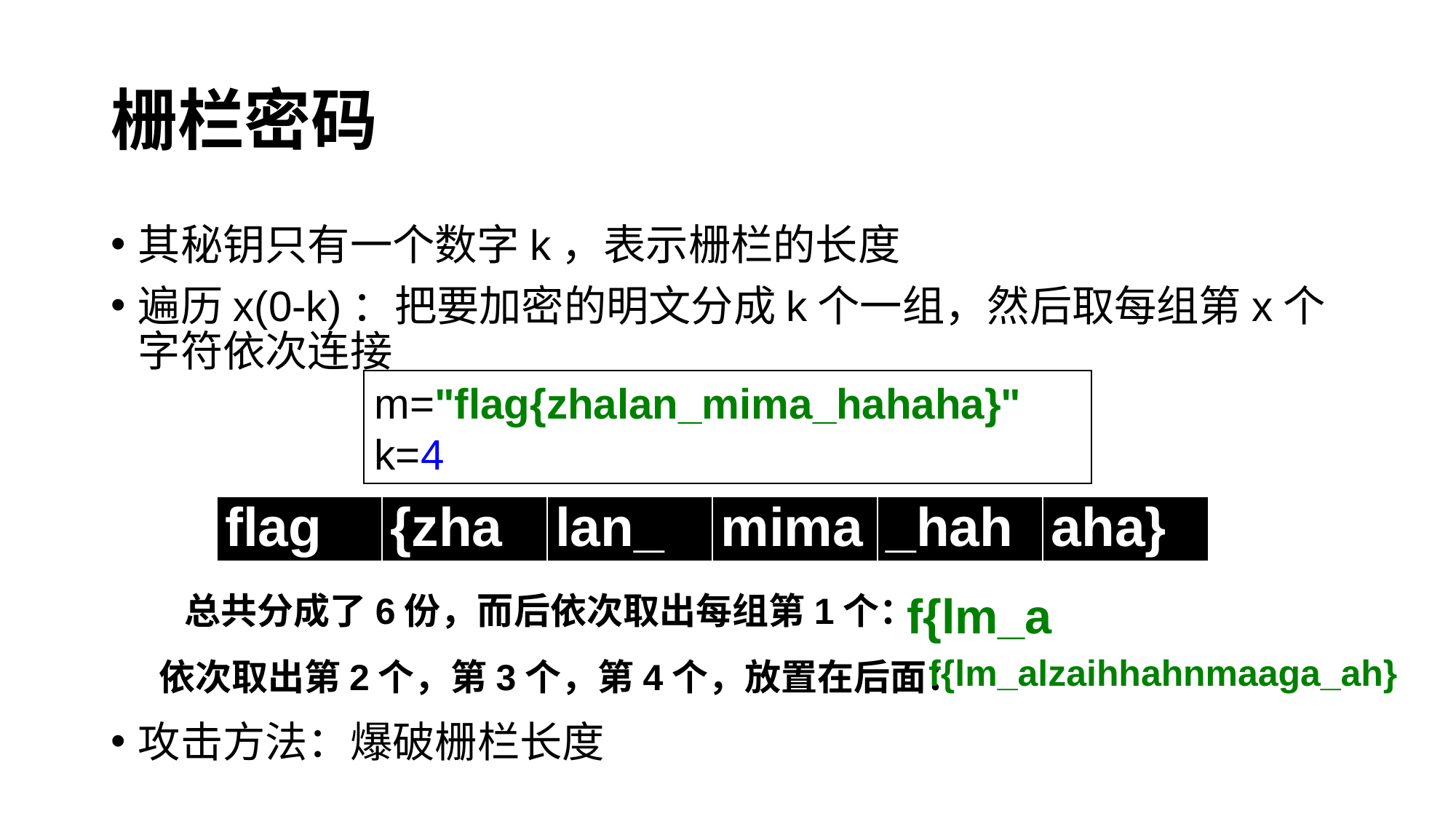

# 栅栏密码
其秘钥只有一个数字k，表示栅栏的长度
遍历x(0-k)：把要加密的明文分成k个一组，然后取每组第x个字符依次连接
m="flag{zhalan_mima_hahaha}"
k=4
| flag | {zha | lan\_ | mima | \_hah | aha} |
| --- | --- | --- | --- | --- | --- |
f{lm_a
	总共分成了6份，而后依次取出每组第1个：
f{lm_alzaihhahnmaaga_ah}
依次取出第2个，第3个，第4个，放置在后面：
攻击方法：爆破栅栏长度